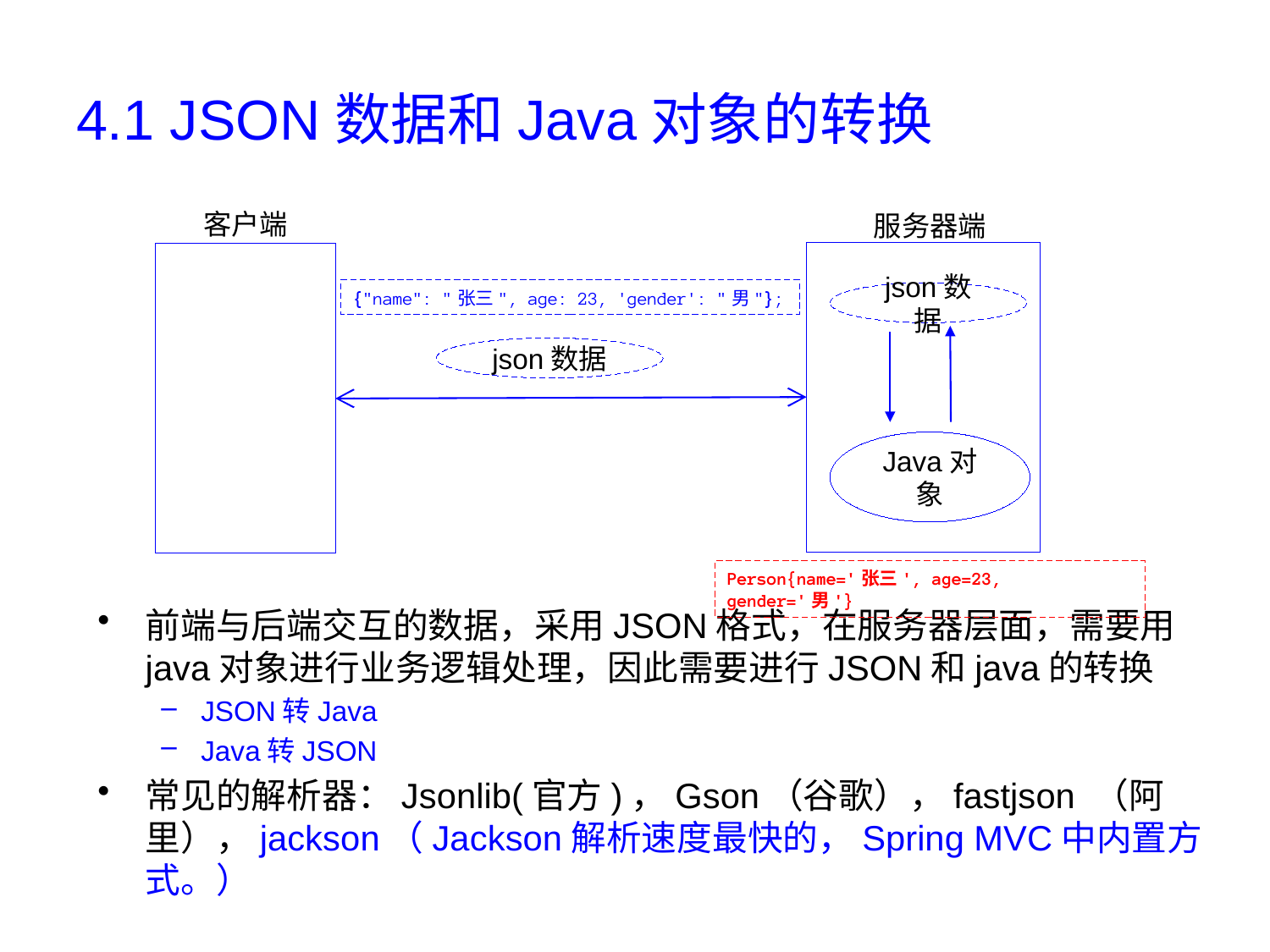

# 4.1 JSON数据和Java对象的转换
客户端
服务器端

{"name": "张三", age: 23, 'gender': "男"};
json数据
json数据
Java对象
Person{name='张三', age=23, gender='男'}
前端与后端交互的数据，采用JSON格式，在服务器层面，需要用java对象进行业务逻辑处理，因此需要进行JSON和java的转换
JSON转Java
Java转JSON
常见的解析器：Jsonlib(官方)，Gson（谷歌），fastjson （阿里），jackson（Jackson解析速度最快的，Spring MVC中内置方式。）